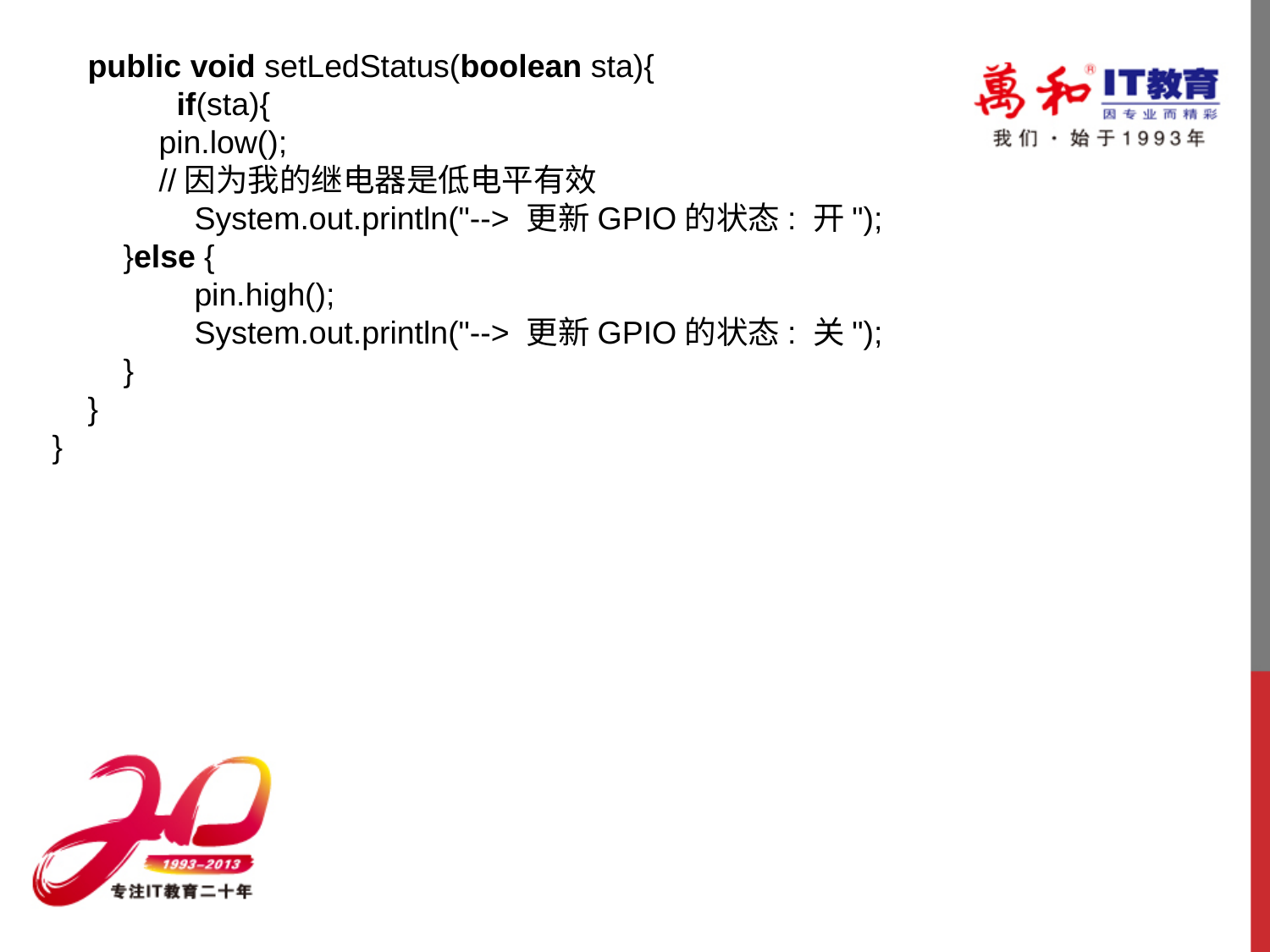

public void setLedStatus(boolean sta){
              if(sta){
            pin.low();
            //因为我的继电器是低电平有效
                System.out.println("--> 更新GPIO的状态: 开");
        }else {
                pin.high();
                System.out.println("--> 更新GPIO的状态: 关");
        }
    }
}